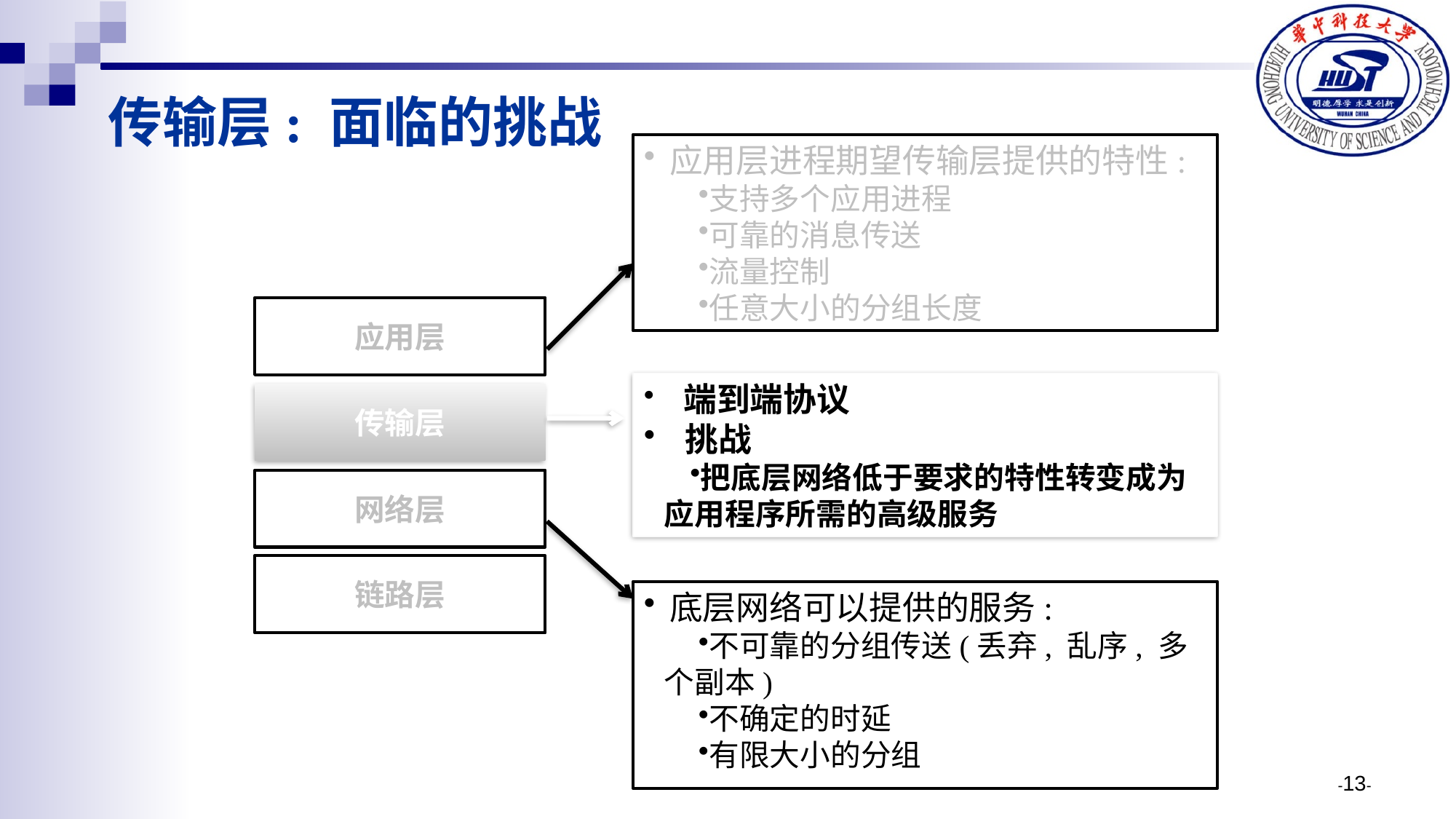

# 传输层: 面临的挑战
应用层进程期望传输层提供的特性:
支持多个应用进程
可靠的消息传送
流量控制
任意大小的分组长度

应用层
传输层
网络层
链路层
 端到端协议
 挑战
把底层网络低于要求的特性转变成为应用程序所需的高级服务

底层网络可以提供的服务:
不可靠的分组传送(丢弃, 乱序, 多个副本)
不确定的时延
有限大小的分组
-13-